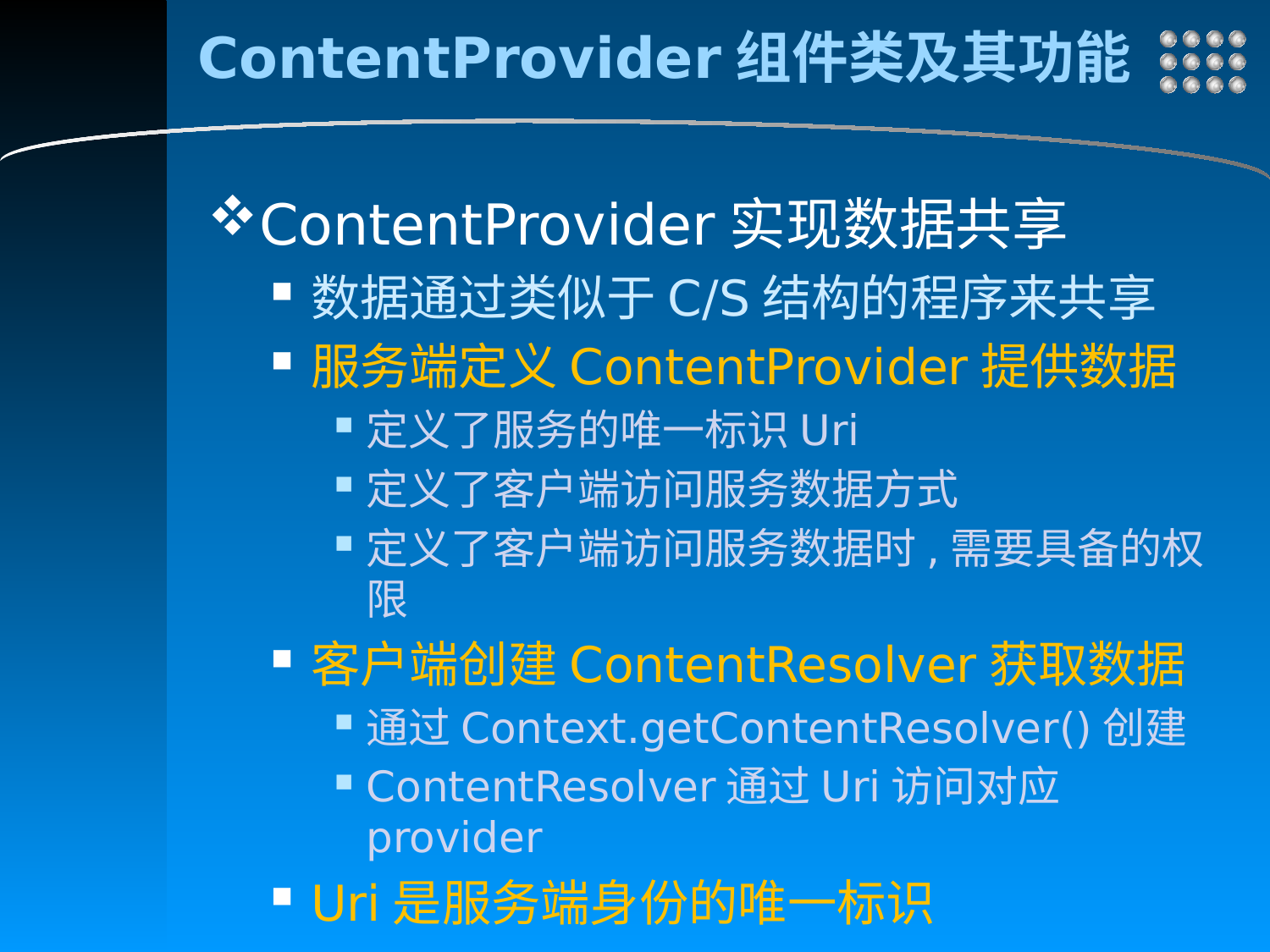

# ContentProvider组件类及其功能
ContentProvider实现数据共享
数据通过类似于C/S结构的程序来共享
服务端定义ContentProvider提供数据
定义了服务的唯一标识Uri
定义了客户端访问服务数据方式
定义了客户端访问服务数据时,需要具备的权限
客户端创建ContentResolver获取数据
通过Context.getContentResolver()创建
ContentResolver通过Uri访问对应provider
Uri是服务端身份的唯一标识